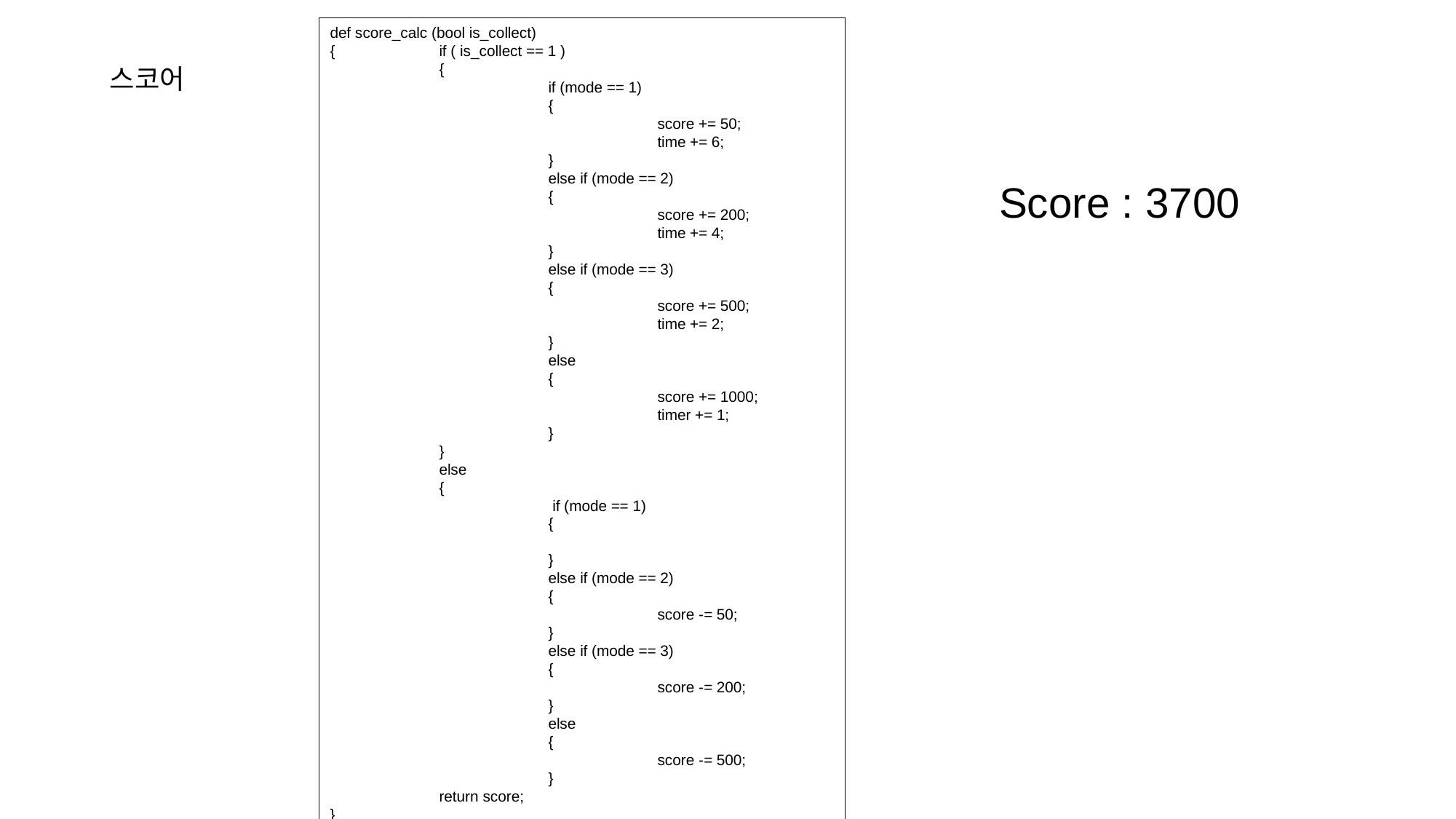

def score_calc (bool is_collect)
{	if ( is_collect == 1 )
	{
		if (mode == 1)
		{
			score += 50;
			time += 6;
		}
		else if (mode == 2)
		{
			score += 200;
			time += 4;
		}
		else if (mode == 3)
		{
			score += 500;
			time += 2;
		}
		else
		{
			score += 1000;
			timer += 1;
		}
	}
	else
	{
		 if (mode == 1)
		{

		}
		else if (mode == 2)
		{
			score -= 50;
		}
		else if (mode == 3)
		{
			score -= 200;
		}
		else
		{
			score -= 500;
		}
	return score;
}
스코어
Score : 3700